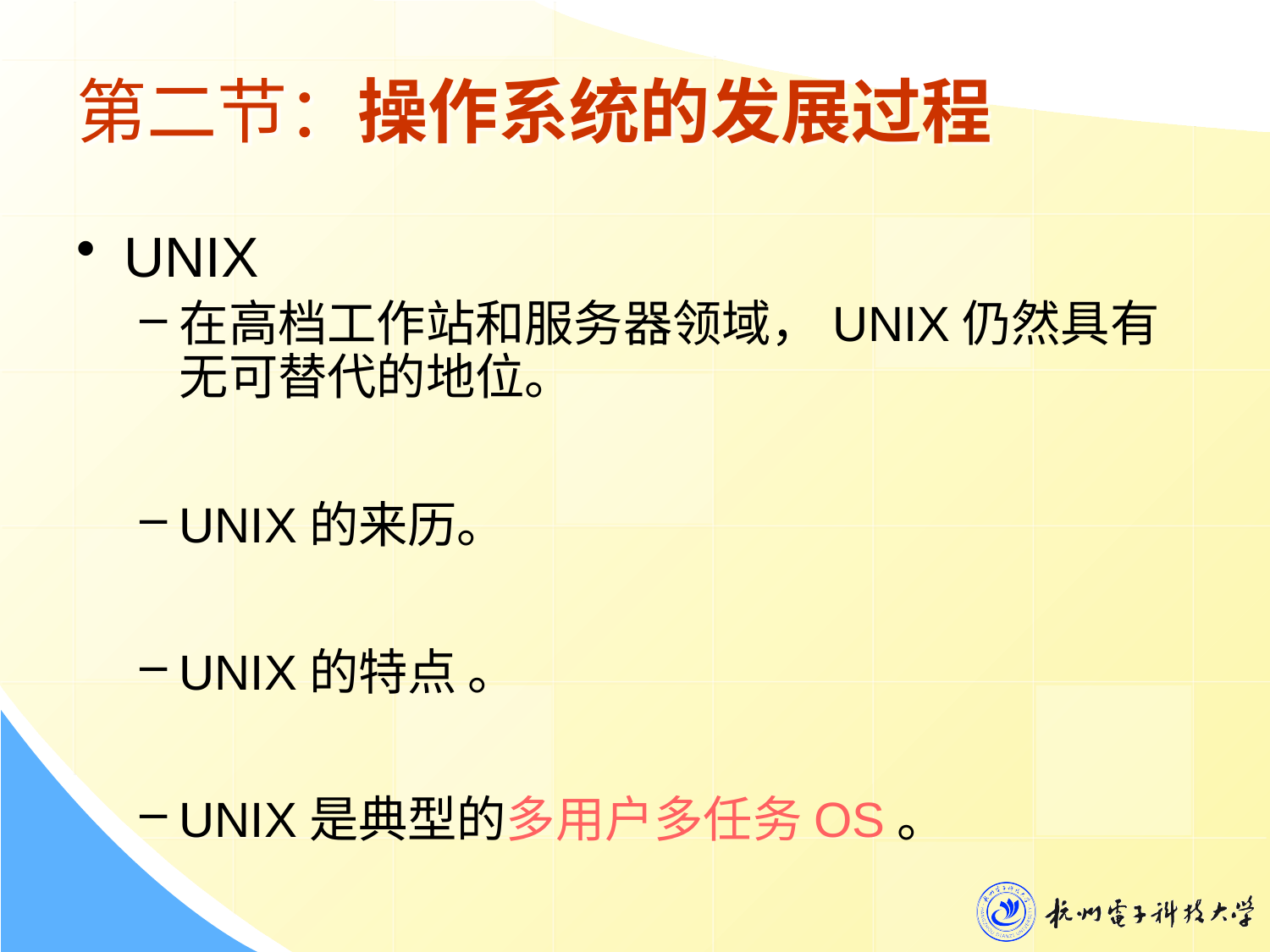

# 第二节：操作系统的发展过程
UNIX
在高档工作站和服务器领域，UNIX仍然具有无可替代的地位。

UNIX的来历。

UNIX的特点 。

UNIX是典型的多用户多任务OS。